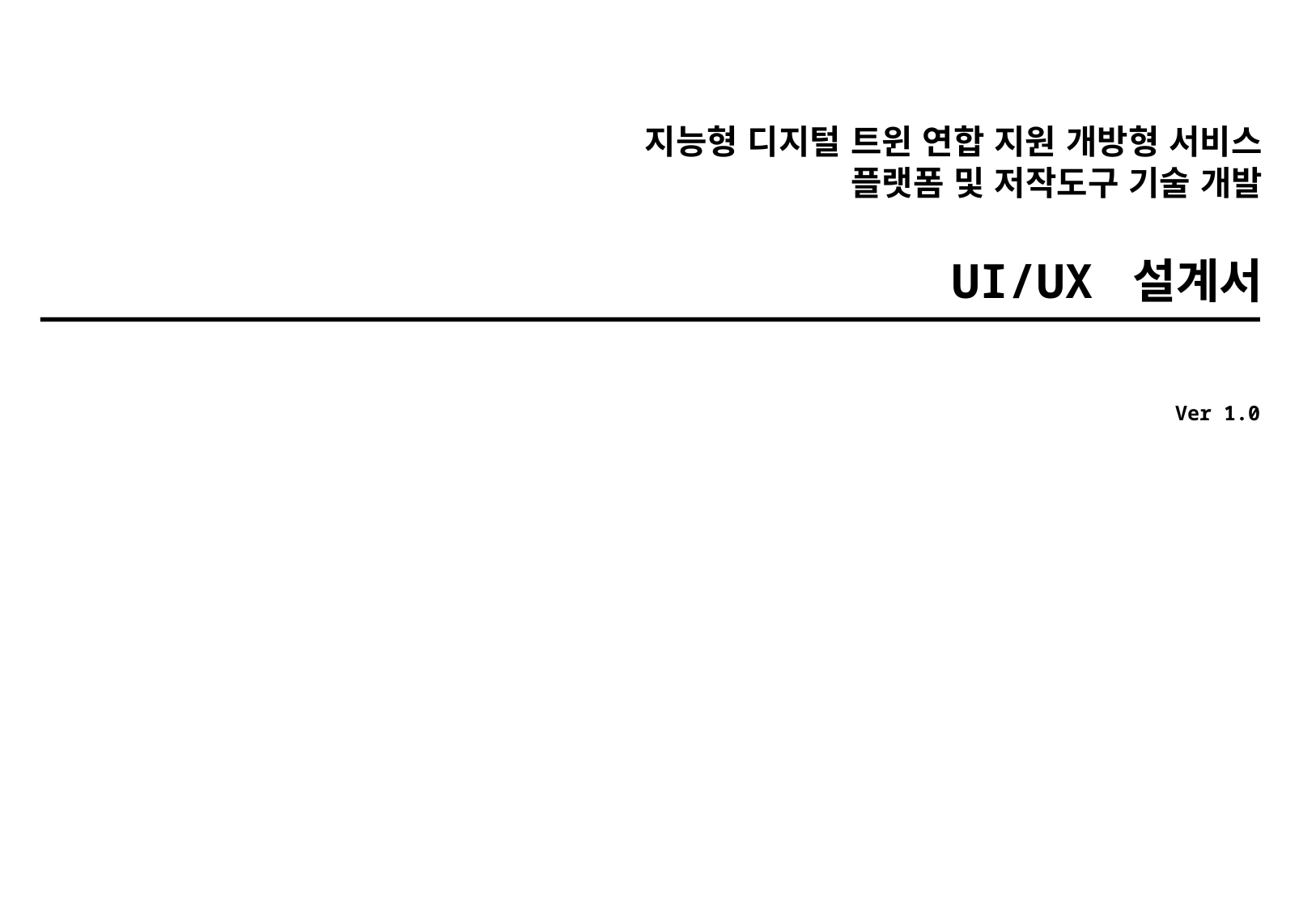

지능형 디지털 트윈 연합 지원 개방형 서비스 플랫폼 및 저작도구 기술 개발
UI/UX 설계서

|  |
| --- |
Ver 1.0